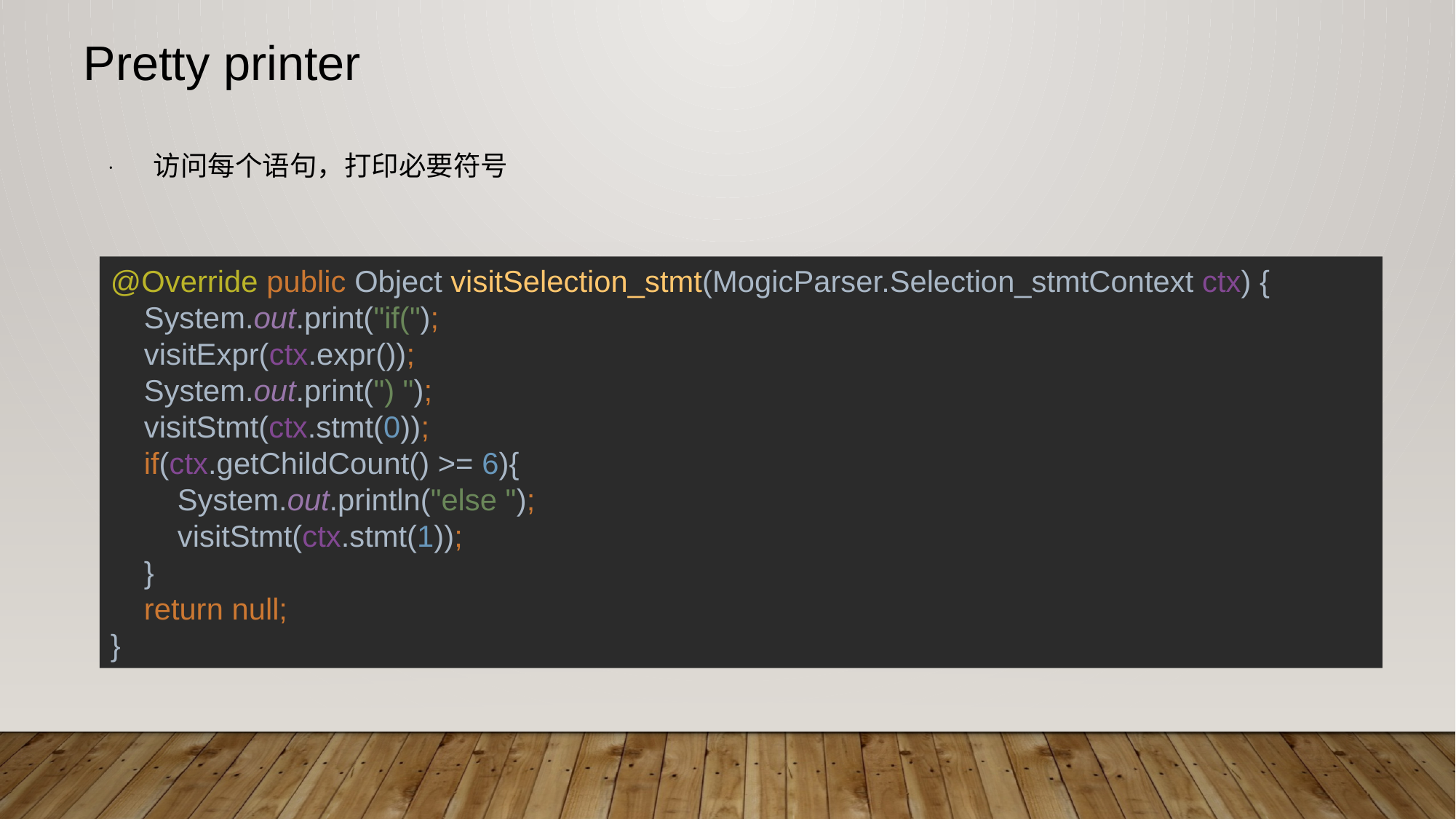

# Pretty printer
·    访问每个语句，打印必要符号
@Override public Object visitSelection_stmt(MogicParser.Selection_stmtContext ctx) {
    System.out.print("if(");
    visitExpr(ctx.expr());
    System.out.print(") ");
    visitStmt(ctx.stmt(0));
    if(ctx.getChildCount() >= 6){
        System.out.println("else ");
        visitStmt(ctx.stmt(1));
    }
    return null;
}